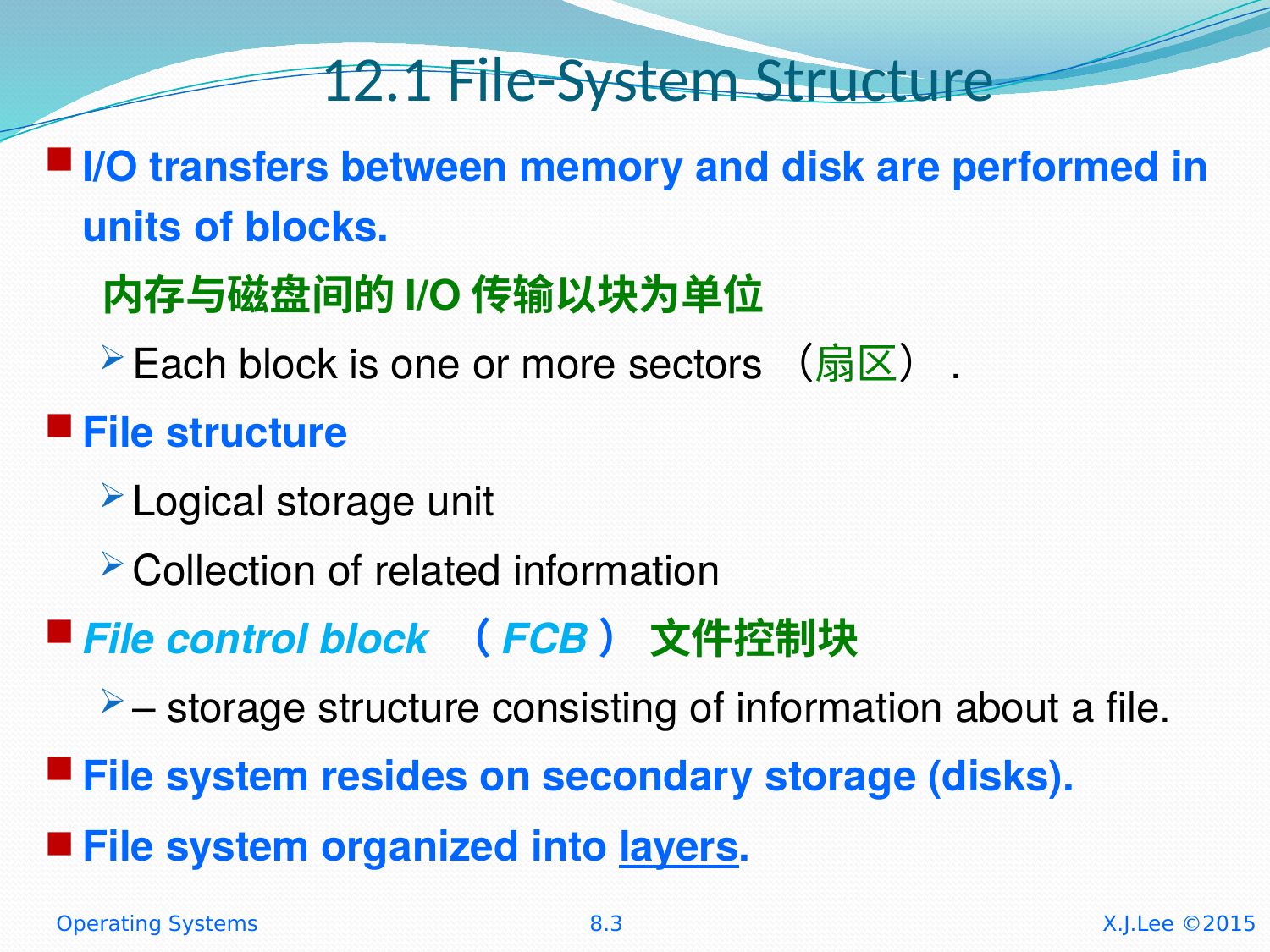

# 12.1 File-System Structure
I/O transfers between memory and disk are performed in units of blocks.
     内存与磁盘间的I/O传输以块为单位
Each block is one or more sectors（扇区）.
File structure
Logical storage unit
Collection of related information
File control block （FCB） 文件控制块
– storage structure consisting of information about a file.
File system resides on secondary storage (disks).
File system organized into layers.
Operating Systems
8.3
X.J.Lee ©2015